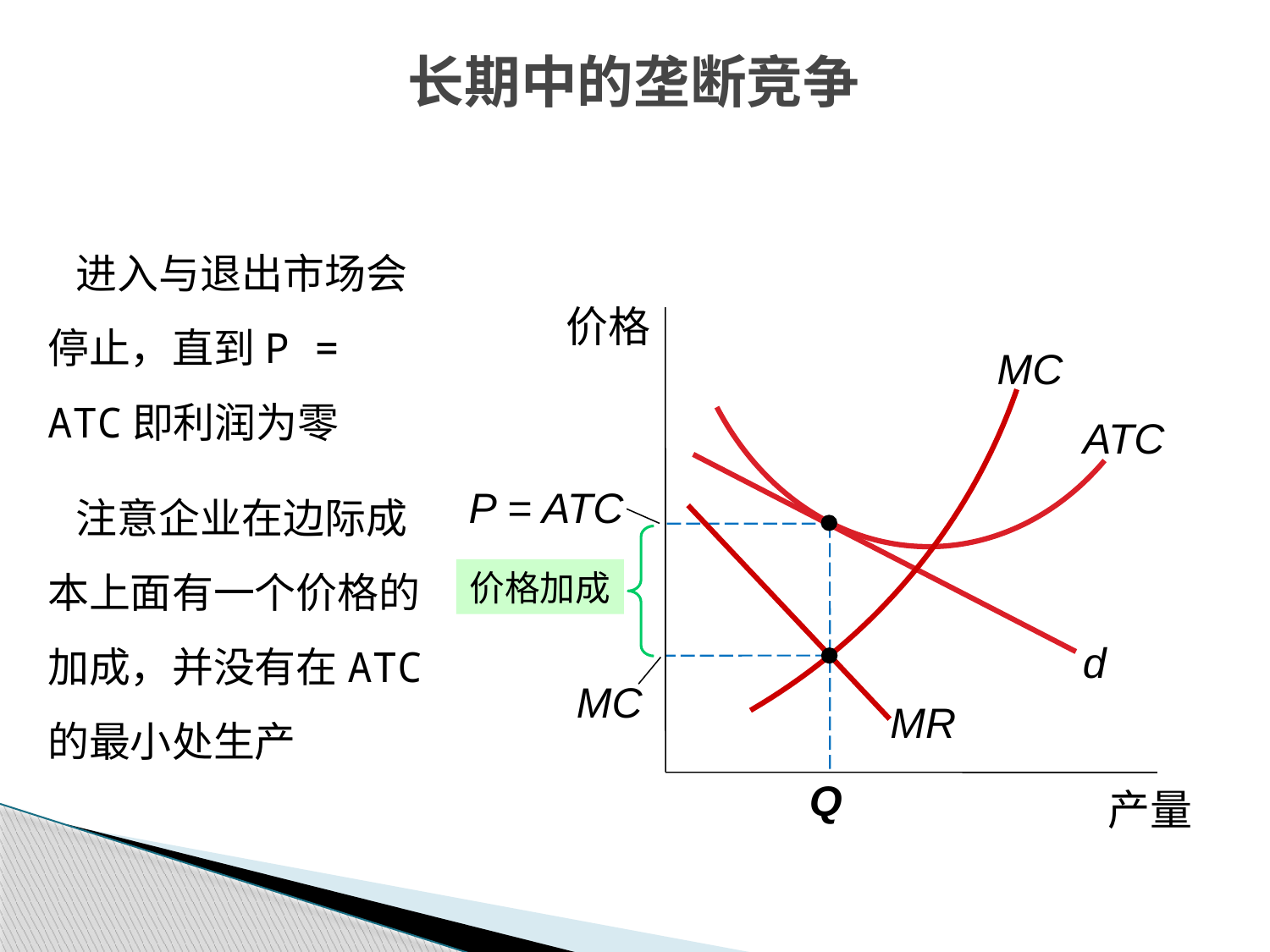

长期中的垄断竞争

MC
  进入与退出市场会停止，直到P = ATC即利润为零
  注意企业在边际成本上面有一个价格的加成，并没有在ATC的最小处生产

ATC
价格

产量

P = ATC

价格加成
d

MC
MR
Q